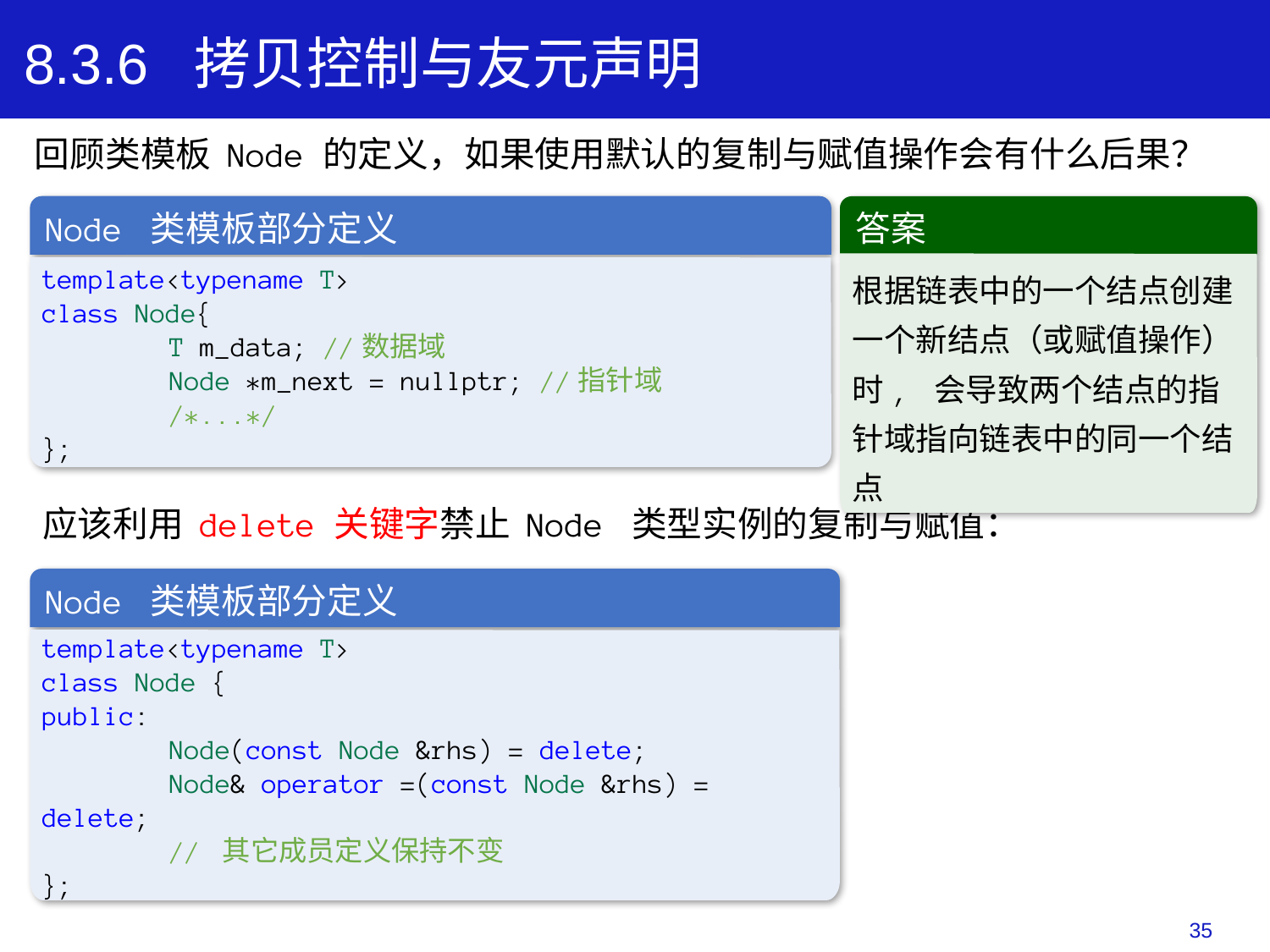

8.3.6  拷贝控制与友元声明
回顾类模板 Node 的定义，如果使用默认的复制与赋值操作会有什么后果？
Node 类模板部分定义
template<typename T>
class Node{
	T m_data; //数据域
	Node *m_next = nullptr; //指针域
	/*...*/
};
答案
根据链表中的一个结点创建一个新结点（或赋值操作）时, 会导致两个结点的指针域指向链表中的同一个结点
应该利用 delete 关键字禁止 Node 类型实例的复制与赋值：
Node 类模板部分定义
template<typename T>
class Node {
public:
	Node(const Node &rhs) = delete;
	Node& operator =(const Node &rhs) = delete;
	// 其它成员定义保持不变
};
35